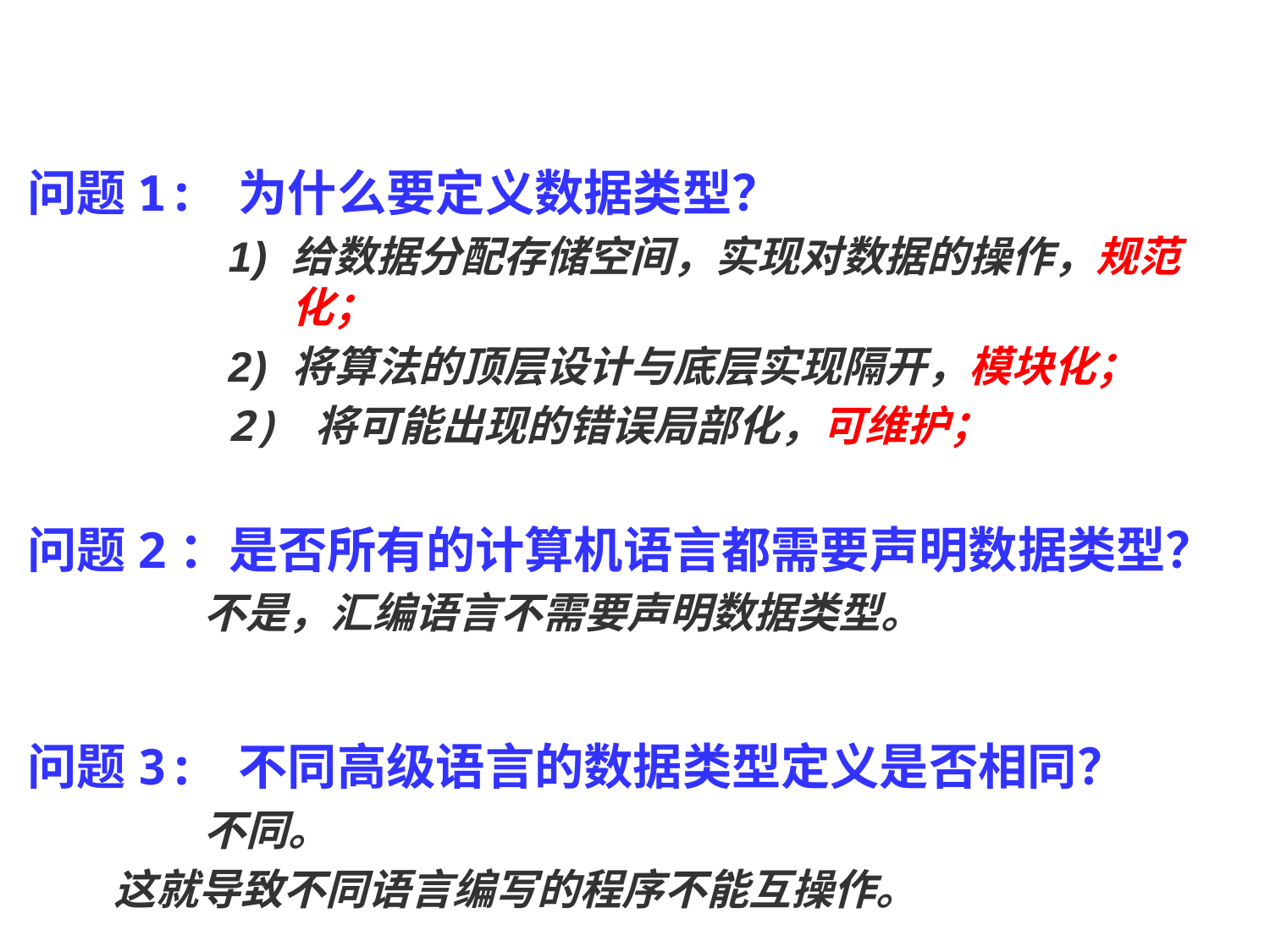

问题1: 为什么要定义数据类型？
给数据分配存储空间，实现对数据的操作，规范化；
将算法的顶层设计与底层实现隔开，模块化；
2) 将可能出现的错误局部化，可维护；
问题2：是否所有的计算机语言都需要声明数据类型？
	不是，汇编语言不需要声明数据类型。

问题3: 不同高级语言的数据类型定义是否相同？
	不同。
        这就导致不同语言编写的程序不能互操作。